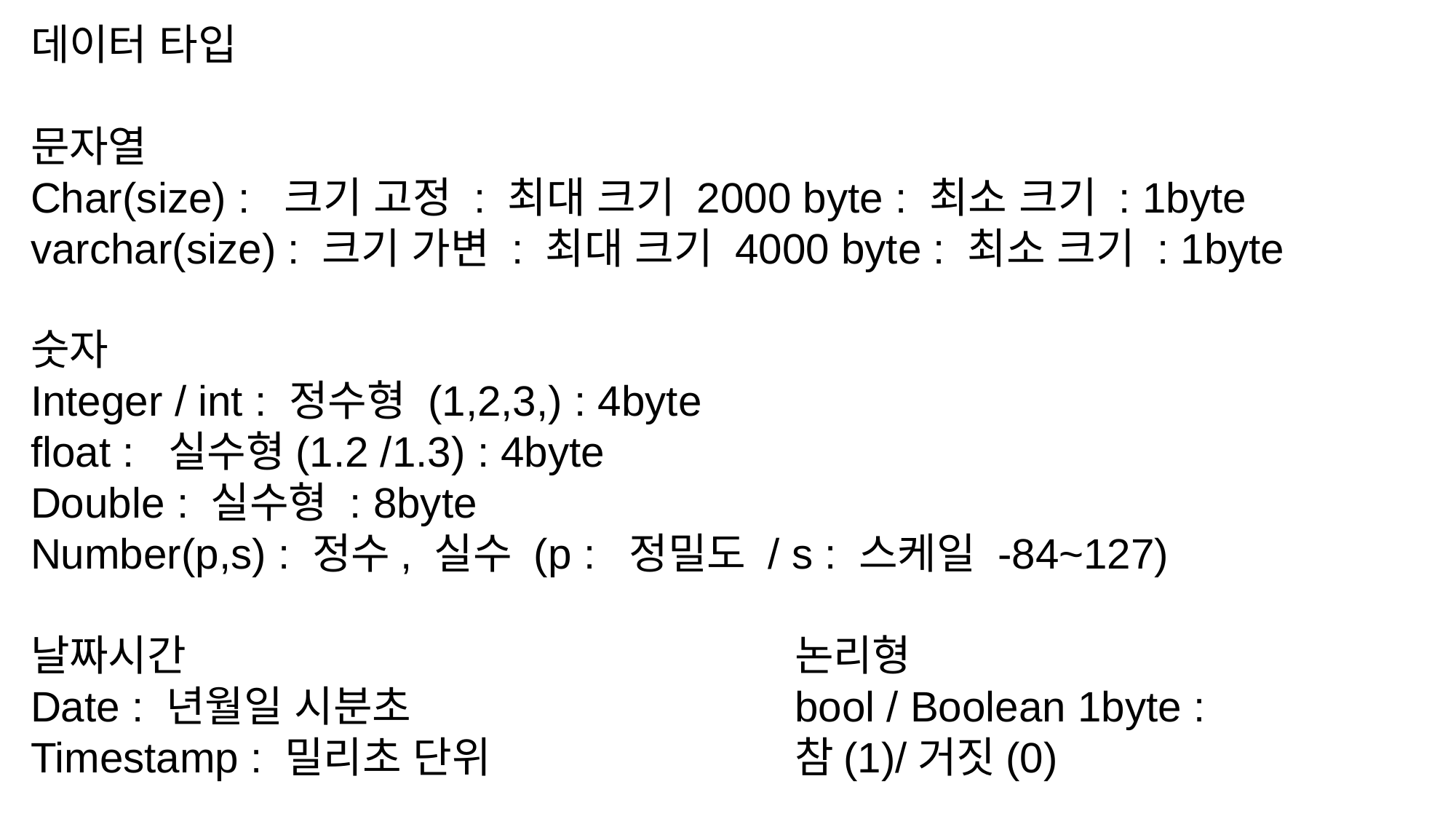

데이터 타입

문자열
Char(size) :  크기 고정 : 최대 크기 2000 byte : 최소 크기 : 1byte
varchar(size) : 크기 가변 : 최대 크기 4000 byte : 최소 크기 : 1byte

숫자
Integer / int : 정수형 (1,2,3,) : 4byte
float :  실수형(1.2 /1.3) : 4byte
Double : 실수형 : 8byte
Number(p,s) : 정수, 실수 (p :  정밀도 / s : 스케일 -84~127)

날짜시간 						논리형
Date : 년월일 시분초				bool / Boolean 1byte :
Timestamp : 밀리초 단위 			참(1)/거짓(0)